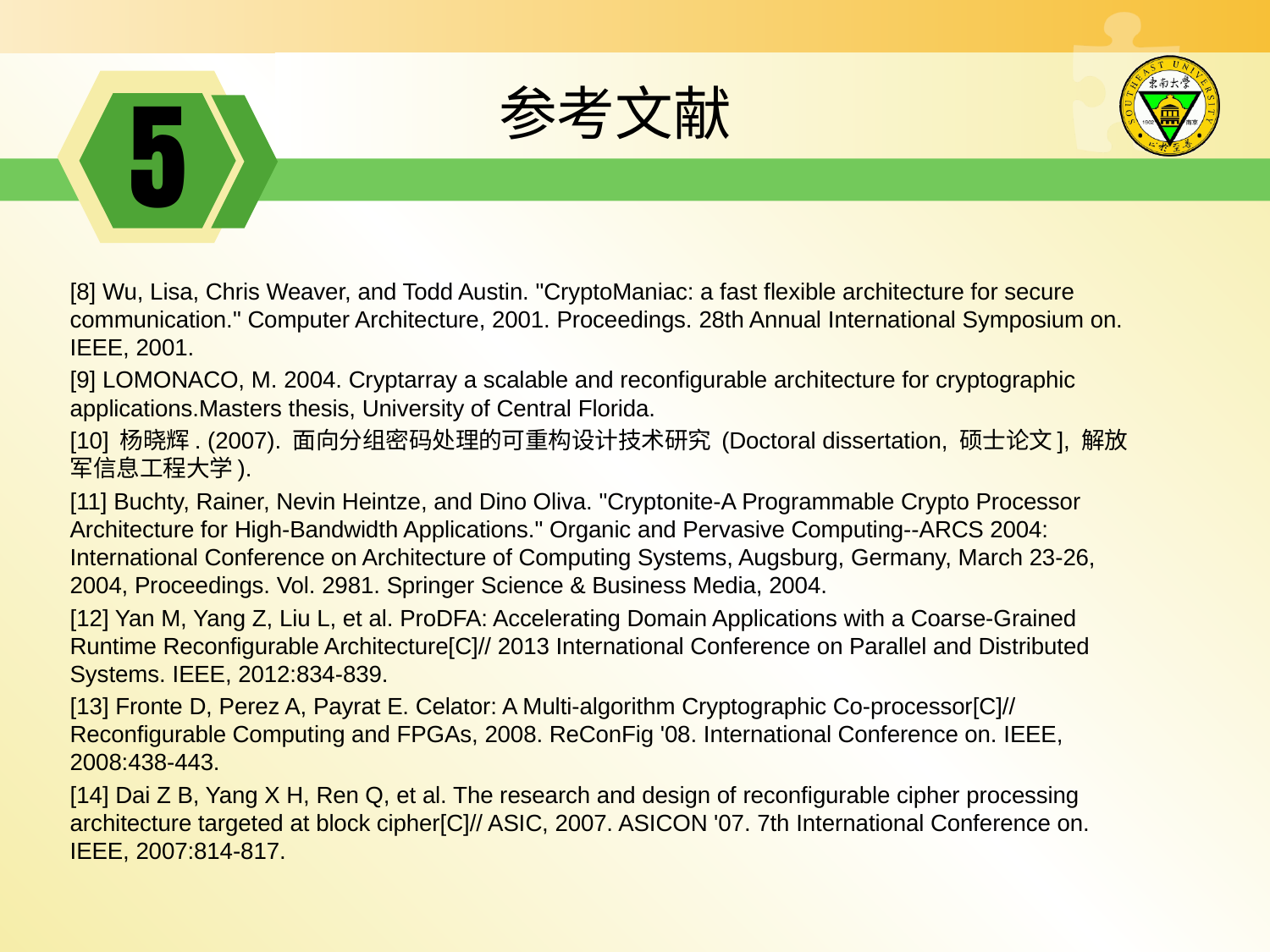

5
参考文献

[8] Wu, Lisa, Chris Weaver, and Todd Austin. "CryptoManiac: a fast flexible architecture for secure communication." Computer Architecture, 2001. Proceedings. 28th Annual International Symposium on. IEEE, 2001.
[9] LOMONACO, M. 2004. Cryptarray a scalable and reconfigurable architecture for cryptographic applications.Masters thesis, University of Central Florida.
[10] 杨晓辉. (2007). 面向分组密码处理的可重构设计技术研究 (Doctoral dissertation, 硕士论文], 解放军信息工程大学).
[11] Buchty, Rainer, Nevin Heintze, and Dino Oliva. "Cryptonite-A Programmable Crypto Processor Architecture for High-Bandwidth Applications." Organic and Pervasive Computing--ARCS 2004: International Conference on Architecture of Computing Systems, Augsburg, Germany, March 23-26, 2004, Proceedings. Vol. 2981. Springer Science & Business Media, 2004.
[12] Yan M, Yang Z, Liu L, et al. ProDFA: Accelerating Domain Applications with a Coarse-Grained Runtime Reconfigurable Architecture[C]// 2013 International Conference on Parallel and Distributed Systems. IEEE, 2012:834-839.
[13] Fronte D, Perez A, Payrat E. Celator: A Multi-algorithm Cryptographic Co-processor[C]// Reconfigurable Computing and FPGAs, 2008. ReConFig '08. International Conference on. IEEE, 2008:438-443.
[14] Dai Z B, Yang X H, Ren Q, et al. The research and design of reconfigurable cipher processing architecture targeted at block cipher[C]// ASIC, 2007. ASICON '07. 7th International Conference on. IEEE, 2007:814-817.